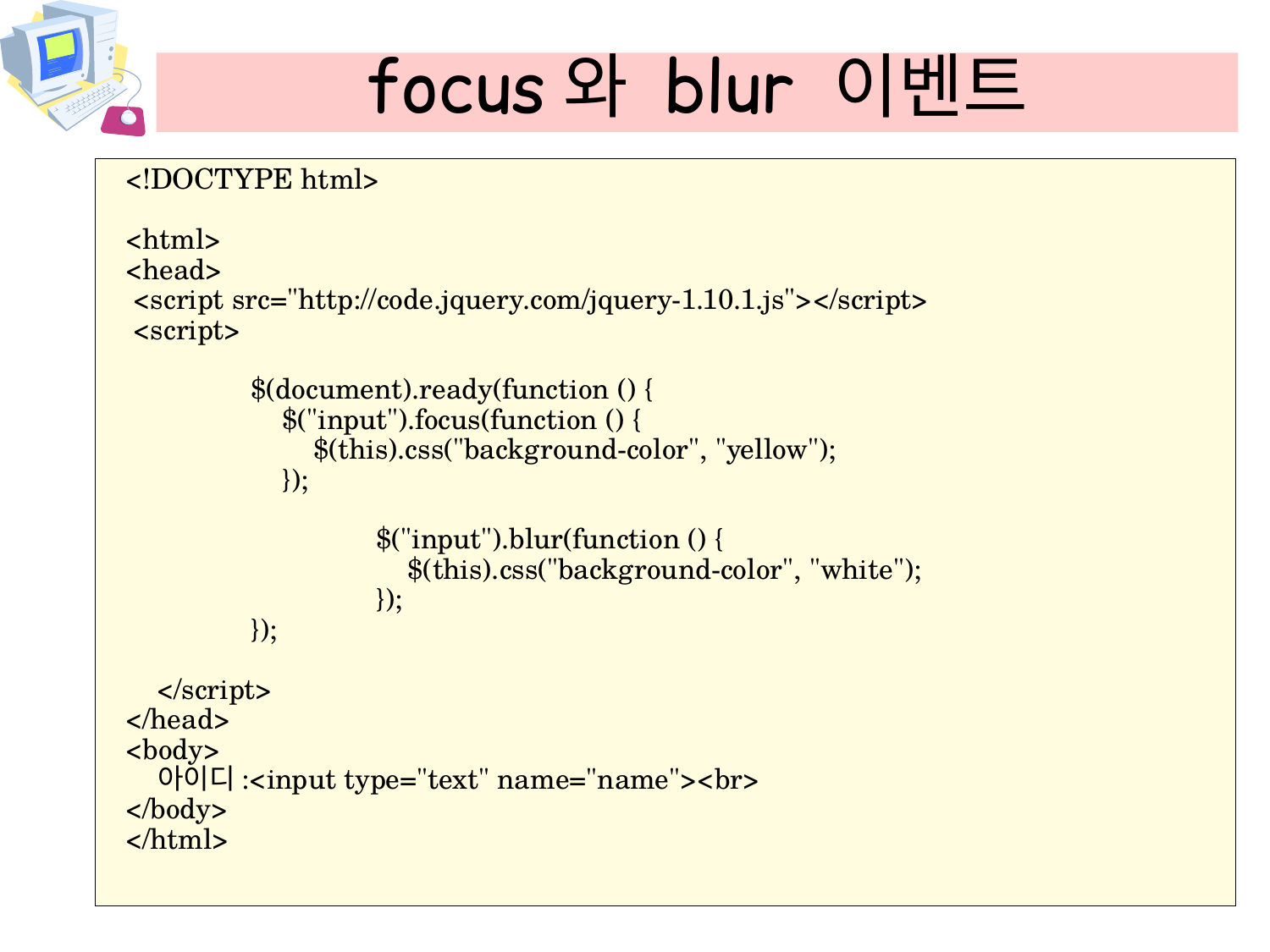

# focus와 blur 이벤트
<!DOCTYPE html>

<html>
<head>
 <script src="http://code.jquery.com/jquery-1.10.1.js"></script>
 <script>

                $(document).ready(function () {
                    $("input").focus(function () {
                        $(this).css("background-color", "yellow");
                    });

                                $("input").blur(function () {
                                    $(this).css("background-color", "white");
                                });
                });

    </script>
</head>
<body>
    아이디:<input type="text" name="name"><br>
</body>
</html>